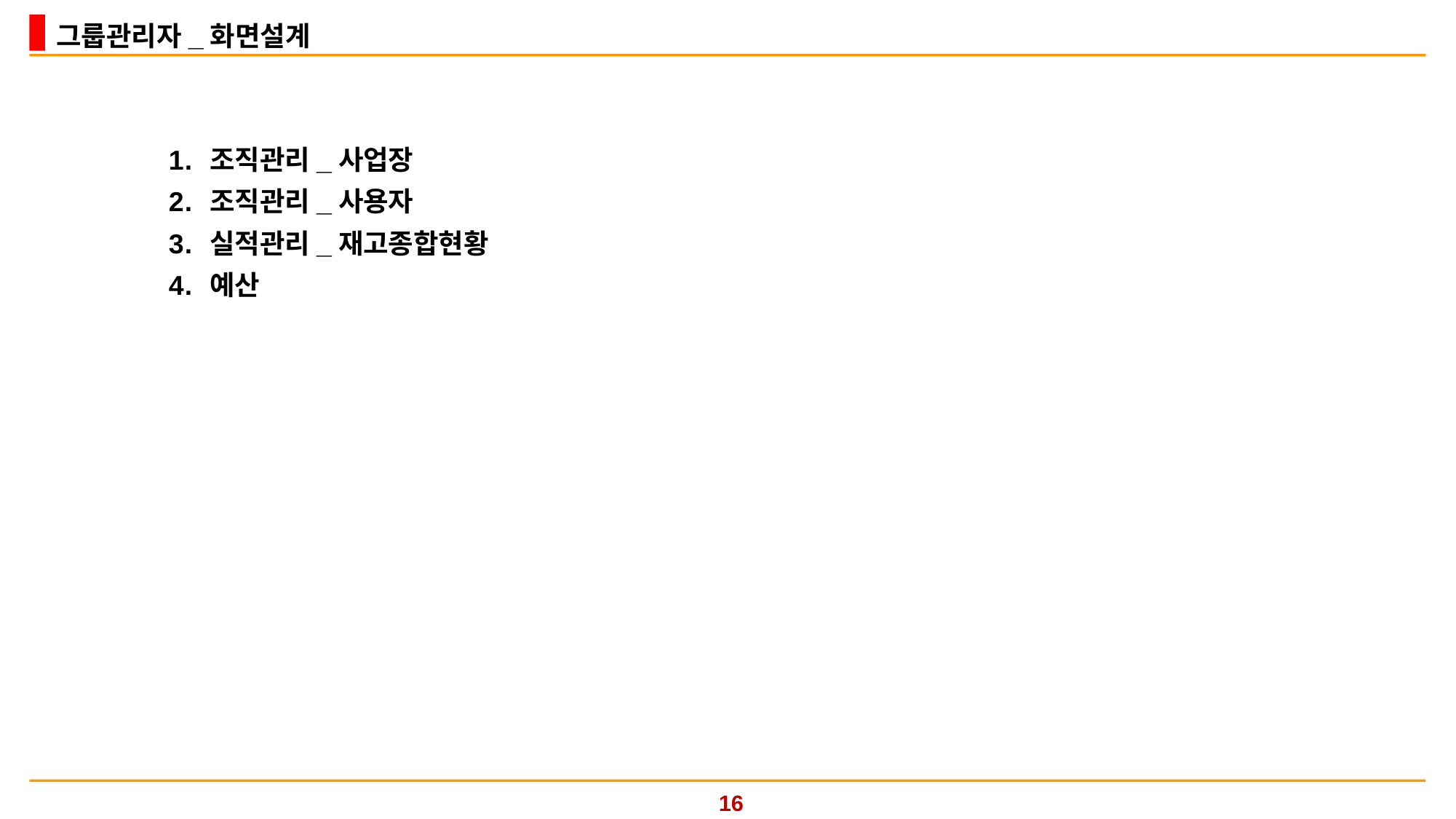

그룹관리자_화면설계
조직관리_사업장
조직관리_사용자
실적관리_재고종합현황
예산